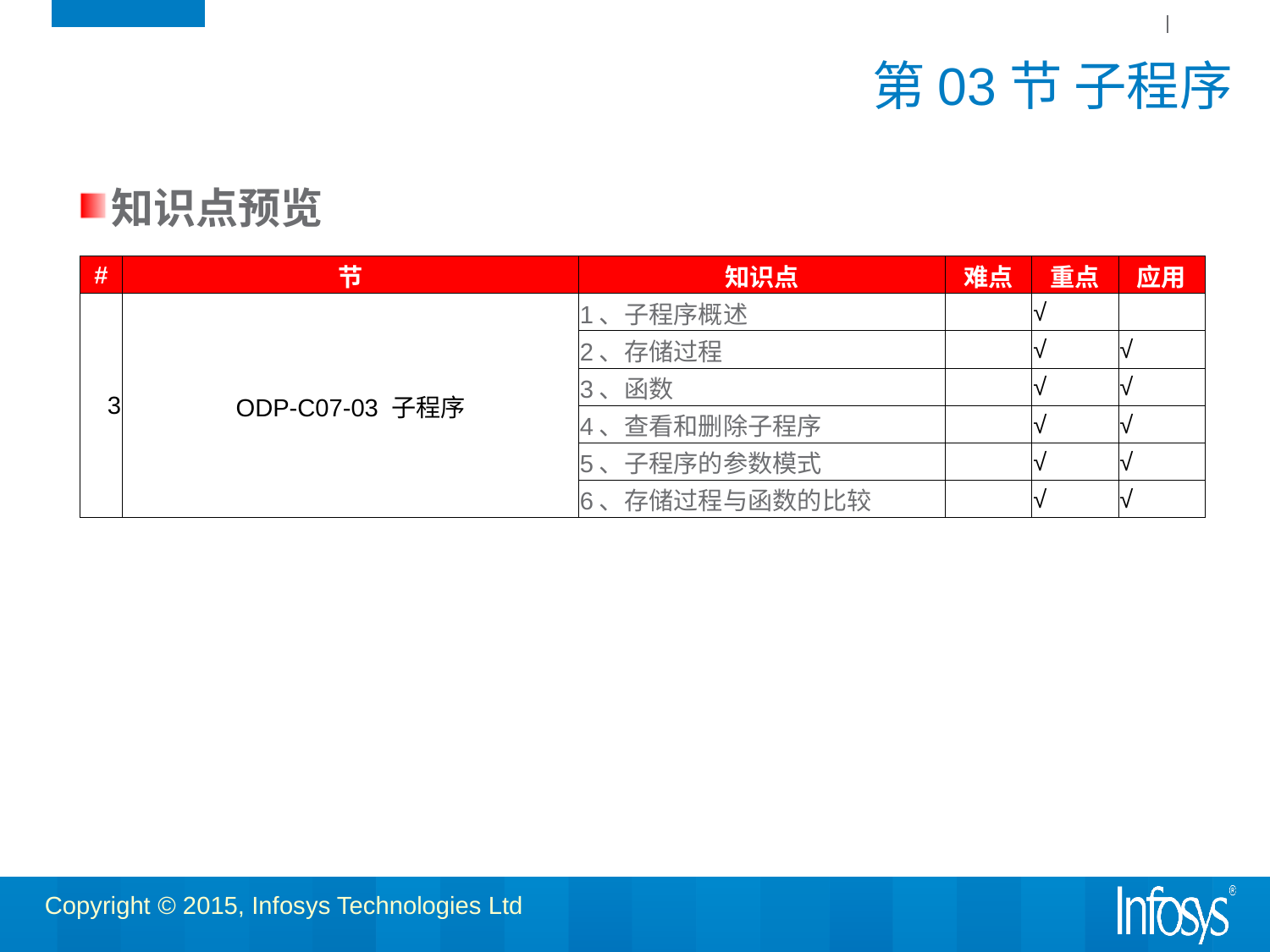

# 第03节 子程序
知识点预览
| # | 节 | 知识点 | 难点 | 重点 | 应用 |
| --- | --- | --- | --- | --- | --- |
| 3 | ODP-C07-03 子程序 | 1、子程序概述 |  | √ |  |
|  |  | 2、存储过程 |  | √ | √ |
|  |  | 3、函数 |  | √ | √ |
|  |  | 4、查看和删除子程序 |  | √ | √ |
|  |  | 5、子程序的参数模式 |  | √ | √ |
|  |  | 6、存储过程与函数的比较 |  | √ | √ |